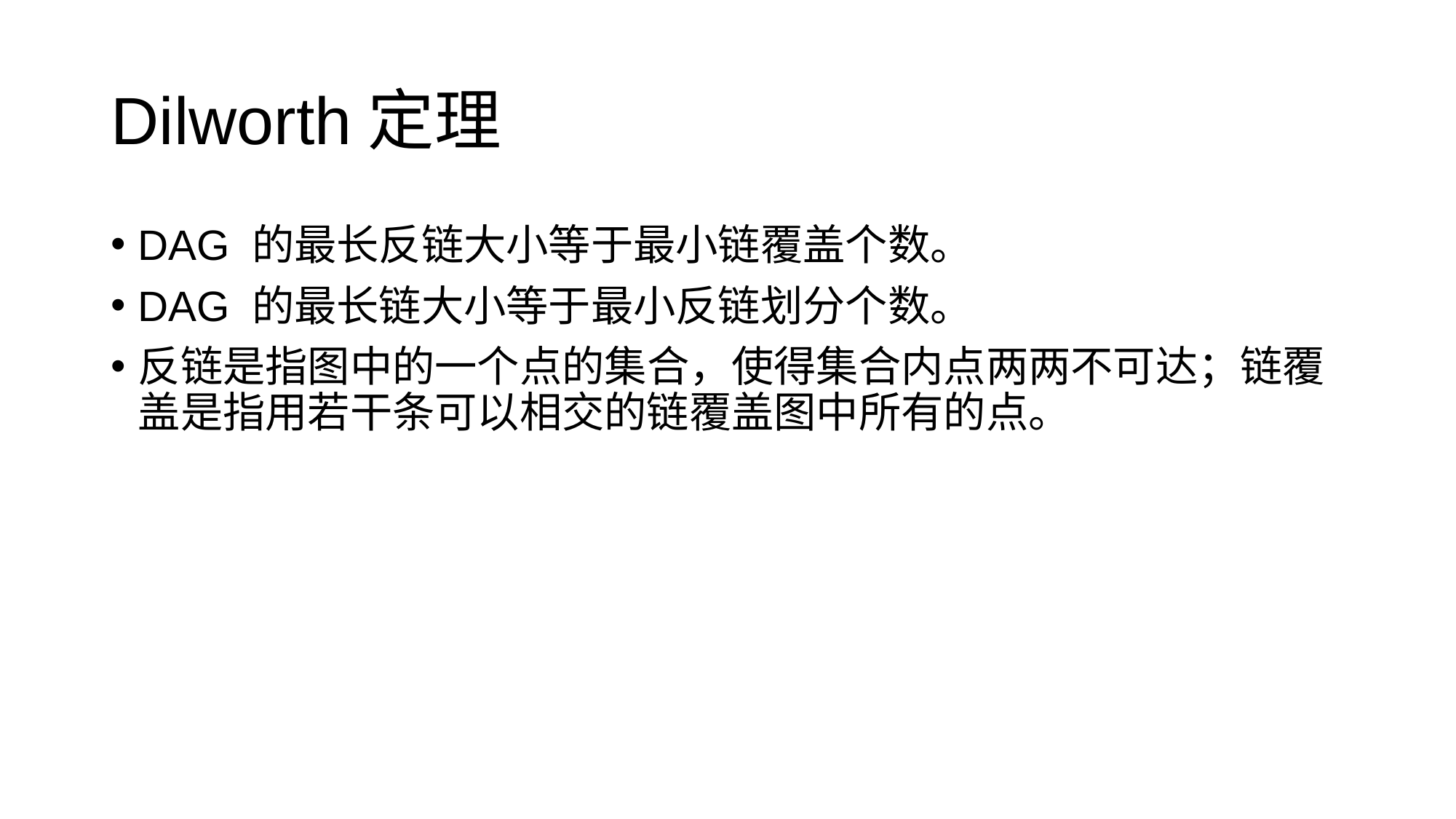

# Dilworth定理
DAG 的最长反链大小等于最小链覆盖个数。
DAG 的最长链大小等于最小反链划分个数。
反链是指图中的一个点的集合，使得集合内点两两不可达；链覆盖是指用若干条可以相交的链覆盖图中所有的点。